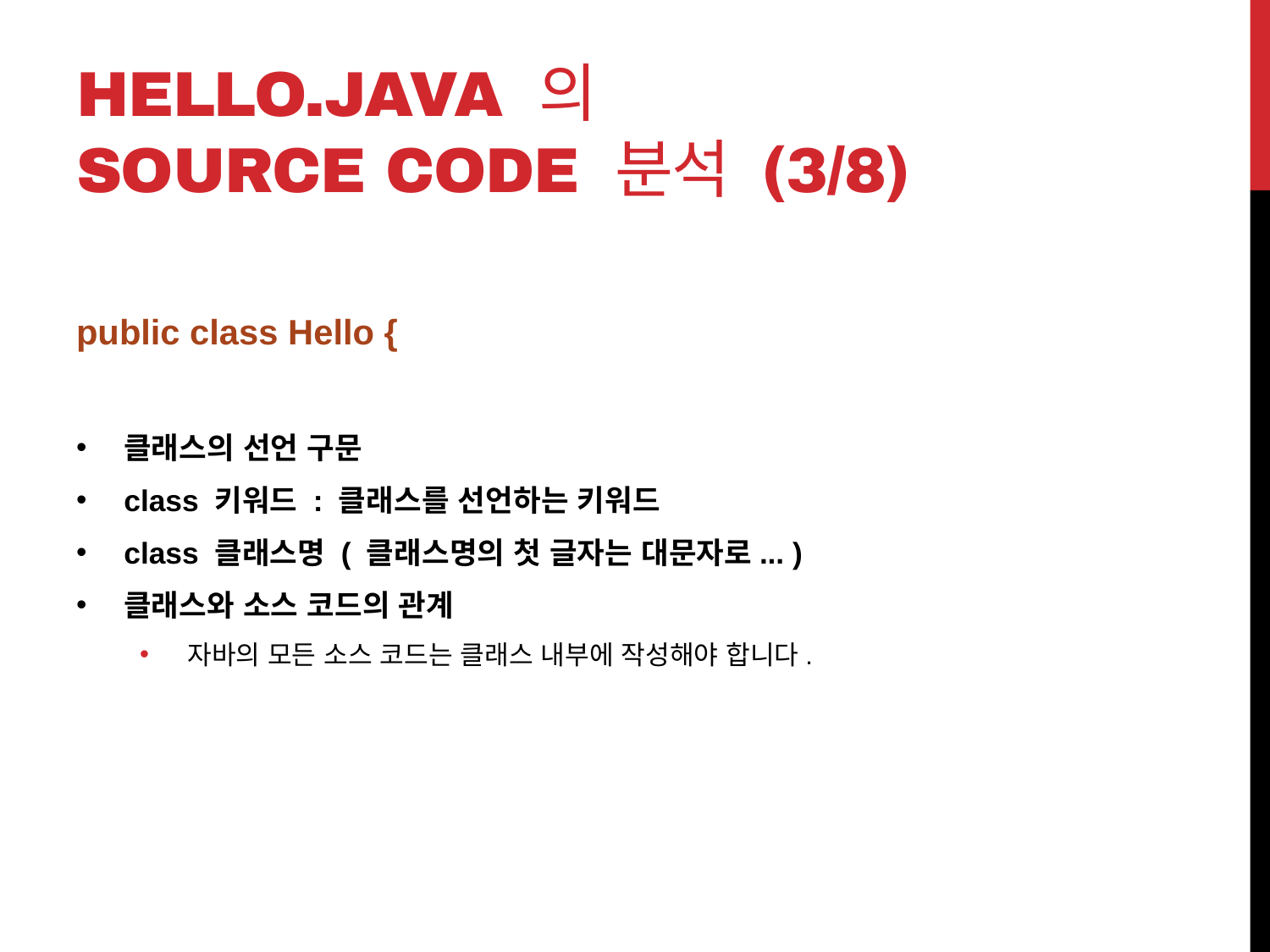

# Hello.java 의 Source Code 분석 (3/8)

public class Hello {

클래스의 선언 구문
class 키워드 : 클래스를 선언하는 키워드
class 클래스명 ( 클래스명의 첫 글자는 대문자로... )
클래스와 소스 코드의 관계
자바의 모든 소스 코드는 클래스 내부에 작성해야 합니다.